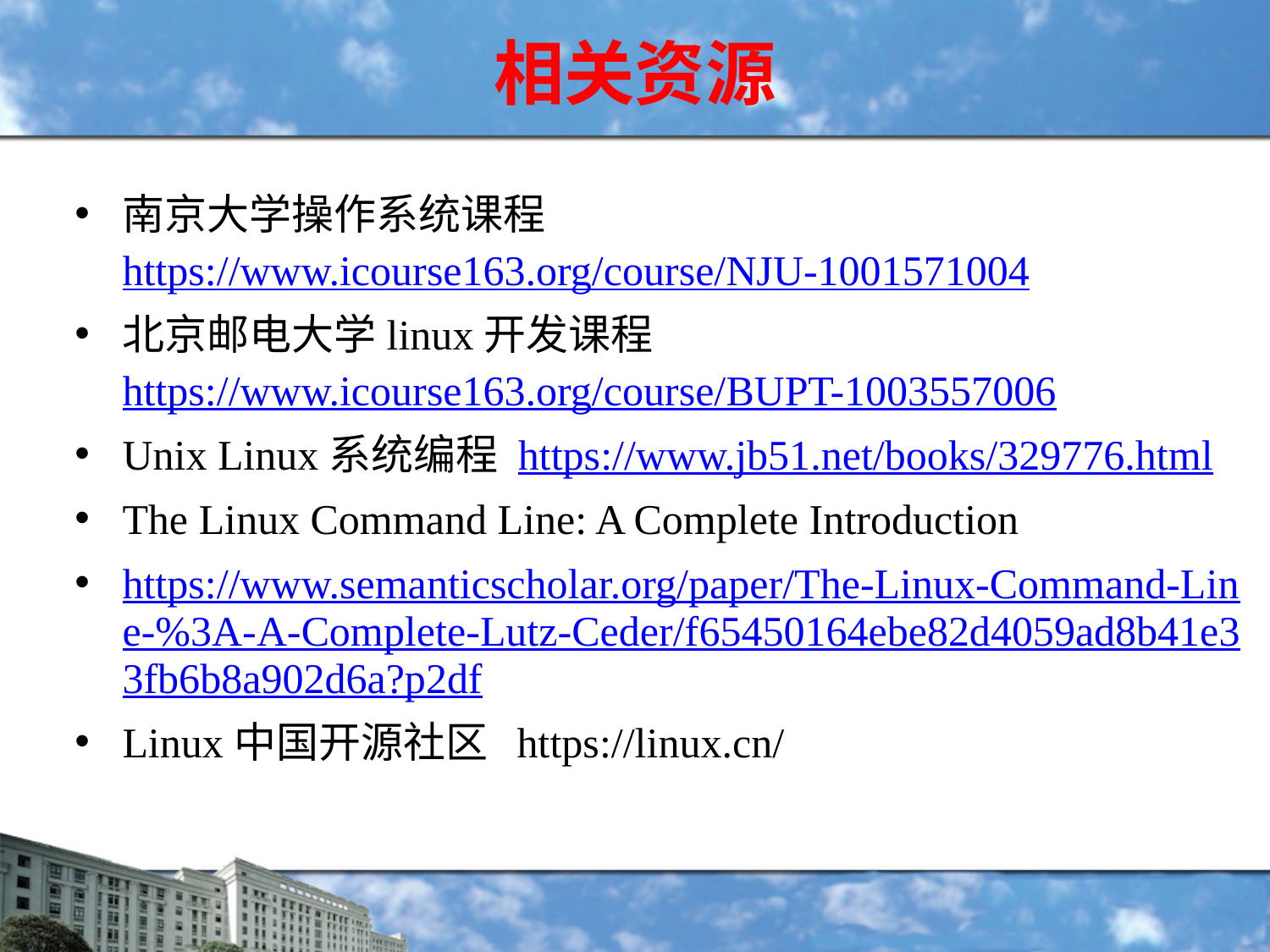

# 相关资源
南京大学操作系统课程 https://www.icourse163.org/course/NJU-1001571004
北京邮电大学linux开发课程 https://www.icourse163.org/course/BUPT-1003557006
Unix Linux系统编程 https://www.jb51.net/books/329776.html
The Linux Command Line: A Complete Introduction
https://www.semanticscholar.org/paper/The-Linux-Command-Line-%3A-A-Complete-Lutz-Ceder/f65450164ebe82d4059ad8b41e33fb6b8a902d6a?p2df
Linux中国开源社区  https://linux.cn/